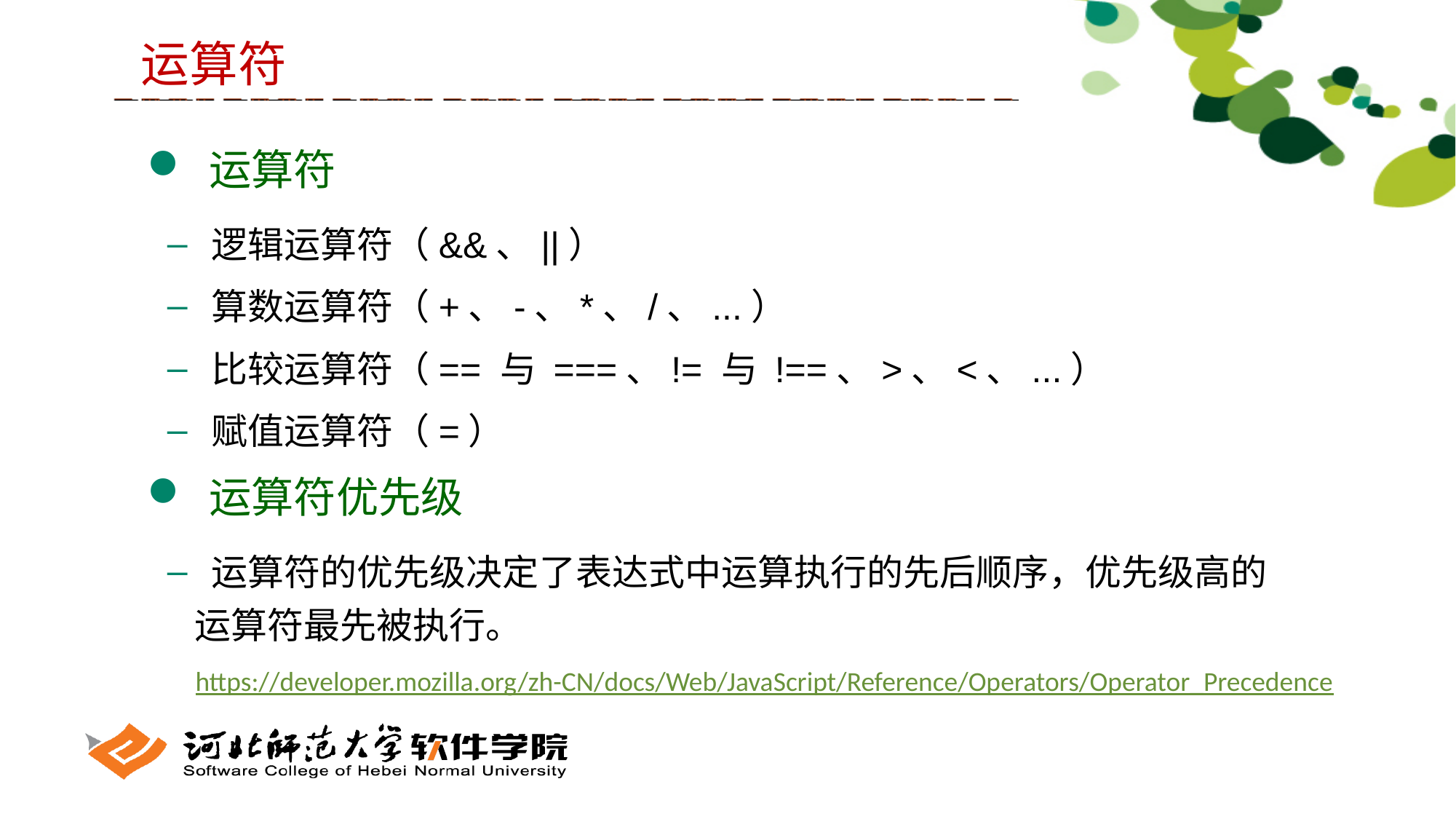

运算符
 运算符
 逻辑运算符（&&、||）
 算数运算符（+、-、*、/、...）
 比较运算符（== 与 ===、!= 与 !==、>、<、...）
 赋值运算符（=）
 运算符优先级
 运算符的优先级决定了表达式中运算执行的先后顺序，优先级高的运算符最先被执行。

https://developer.mozilla.org/zh-CN/docs/Web/JavaScript/Reference/Operators/Operator_Precedence